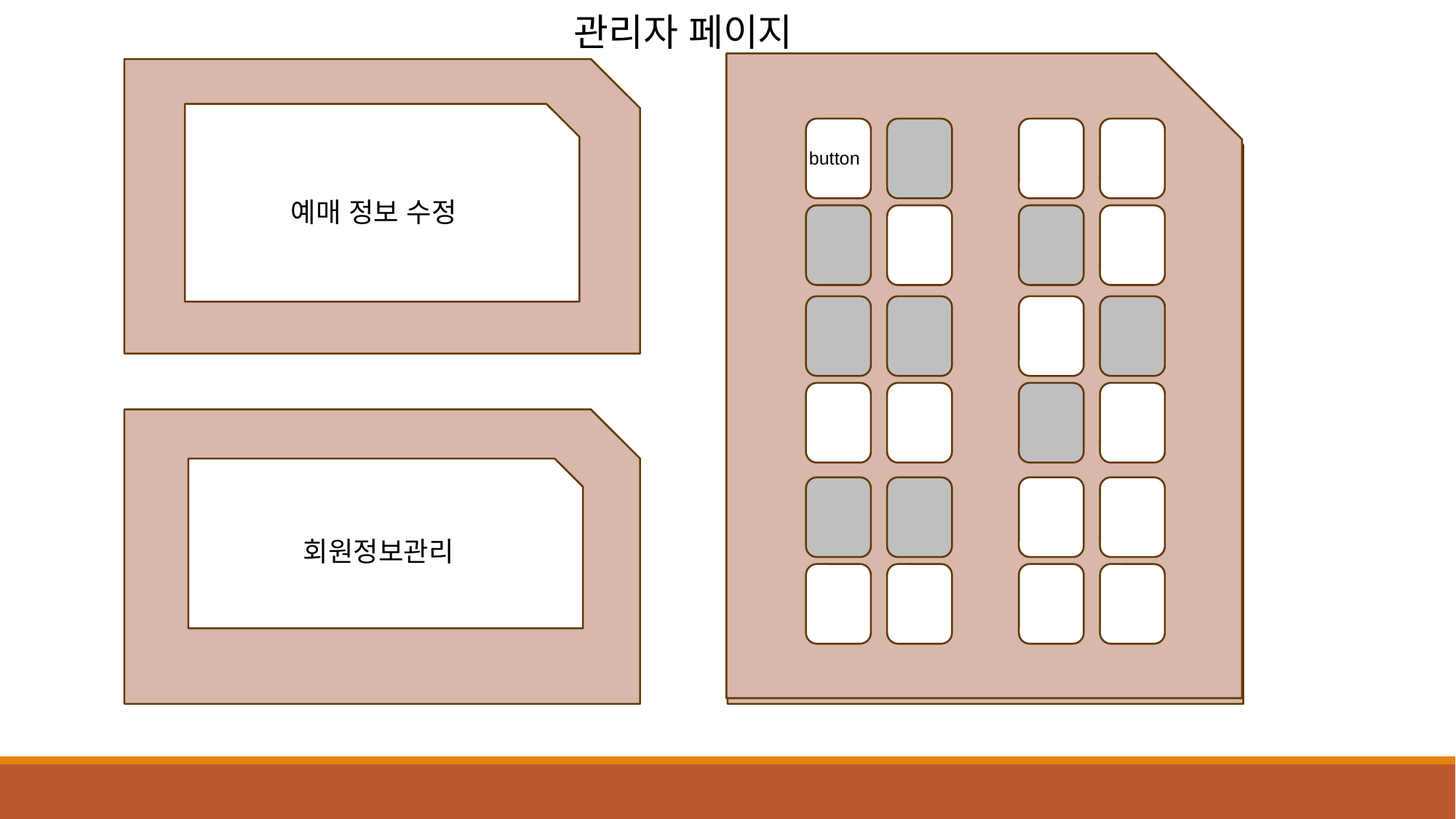

관리자 페이지

예매 정보 수정

button

button

회원정보관리